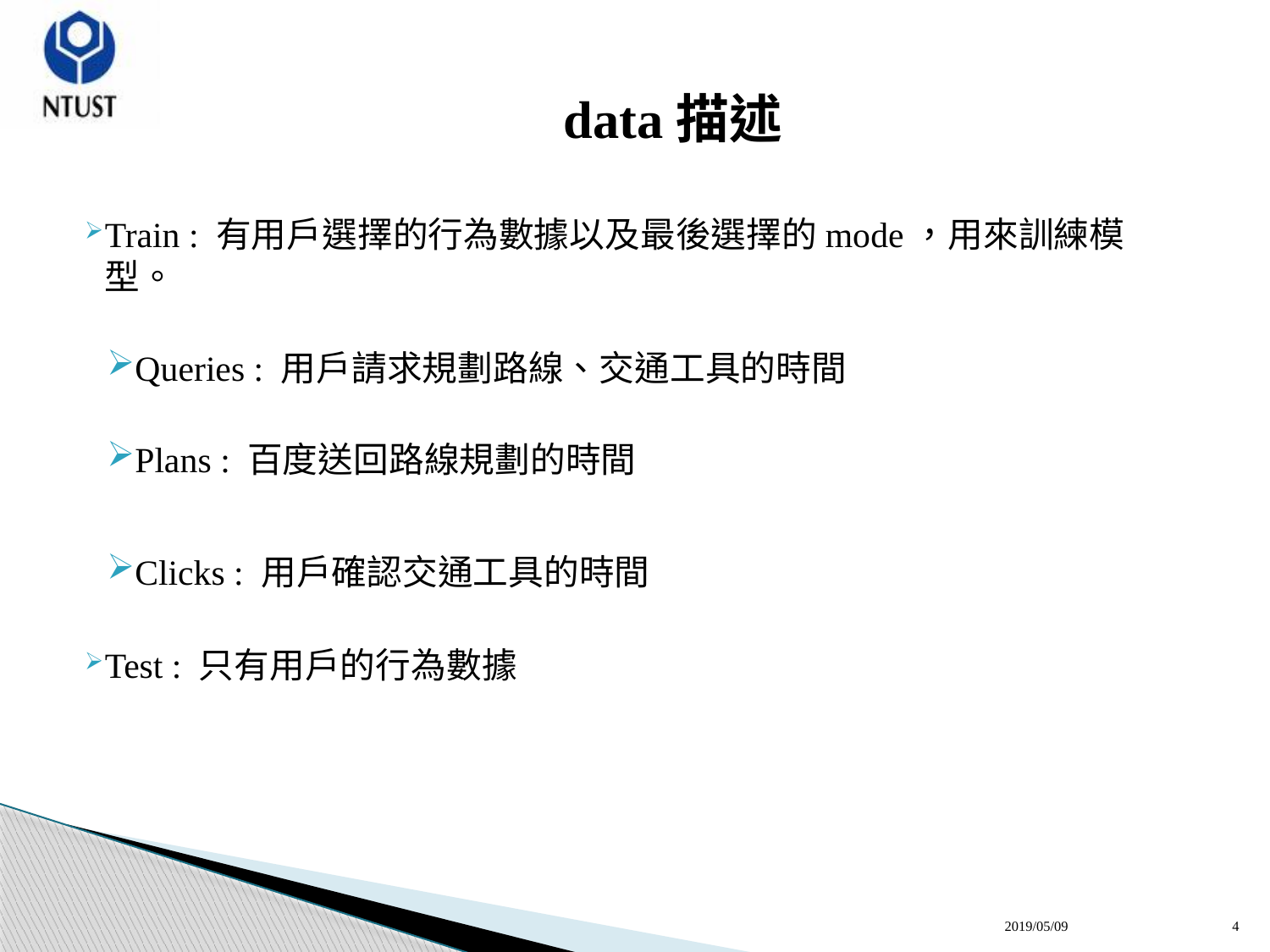

# data描述
Train : 有用戶選擇的行為數據以及最後選擇的mode，用來訓練模型。

Queries : 用戶請求規劃路線、交通工具的時間

Plans : 百度送回路線規劃的時間

Clicks : 用戶確認交通工具的時間

Test : 只有用戶的行為數據

2019/05/09
4